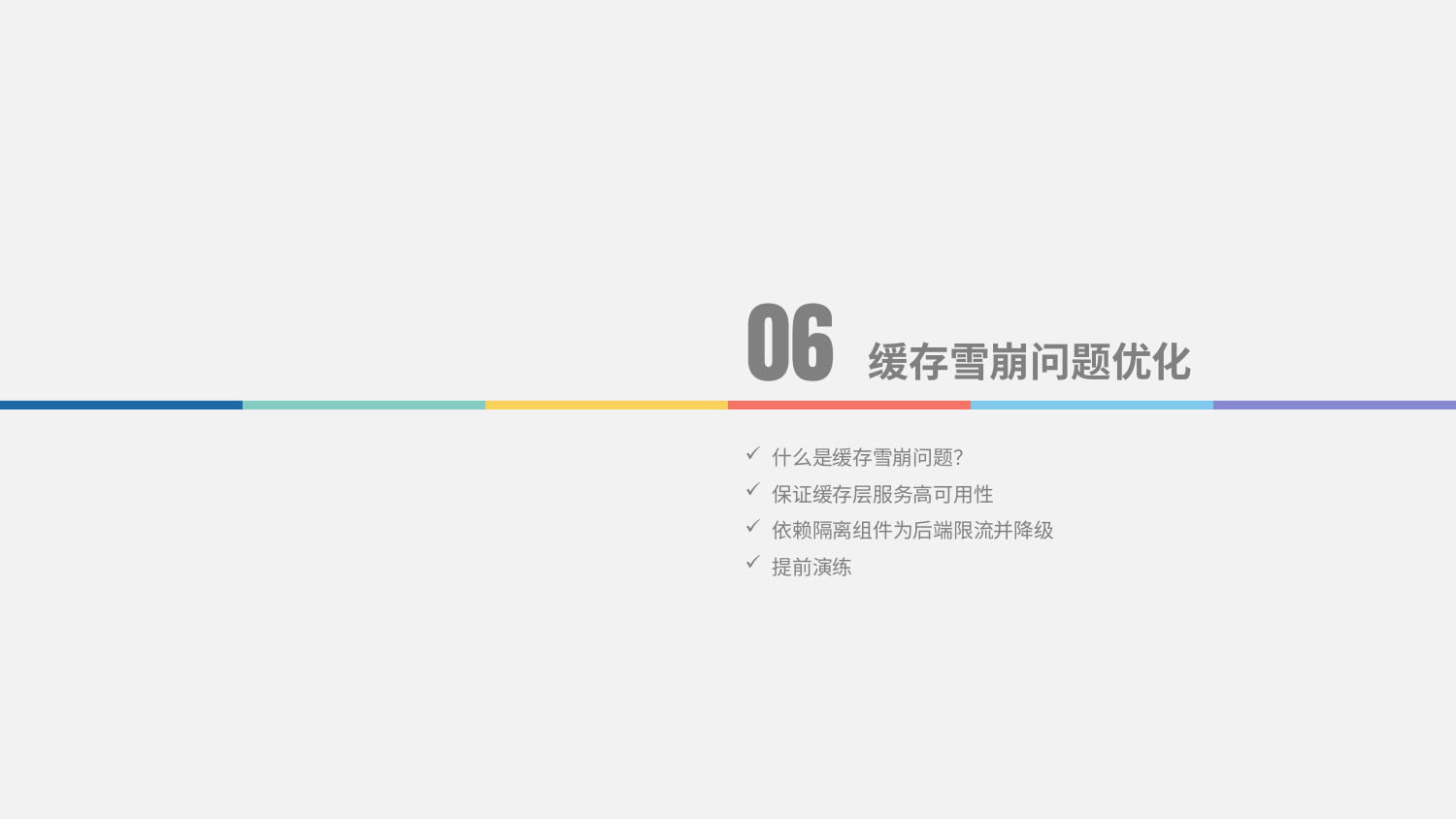

https://www.ypppt.com/
06
缓存雪崩问题优化

什么是缓存雪崩问题？
保证缓存层服务高可用性
依赖隔离组件为后端限流并降级
提前演练